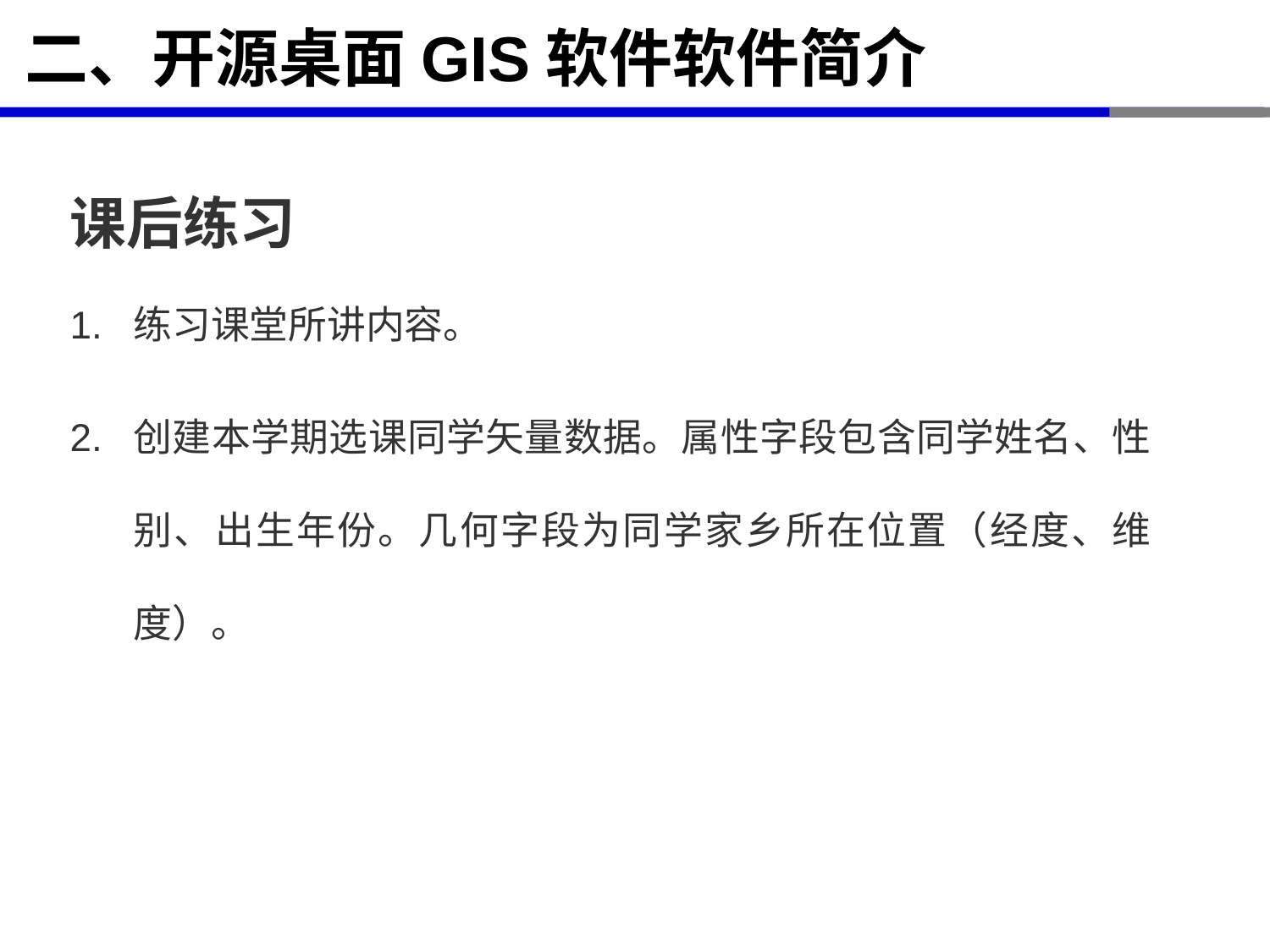

# 二、开源桌面GIS软件软件简介
课后练习
练习课堂所讲内容。
创建本学期选课同学矢量数据。属性字段包含同学姓名、性别、出生年份。几何字段为同学家乡所在位置（经度、维度）。